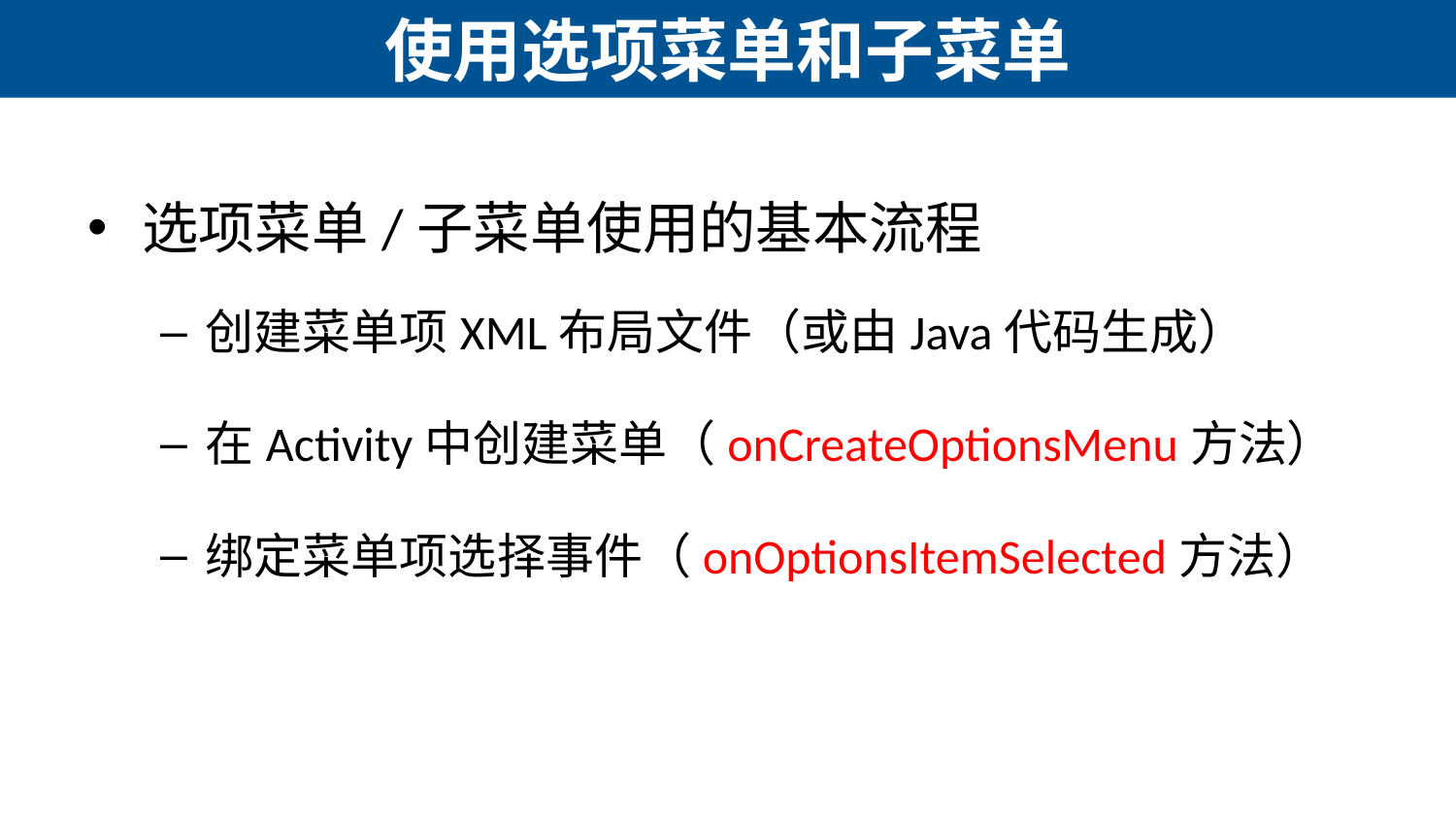

# 使用选项菜单和子菜单

选项菜单/子菜单使用的基本流程
创建菜单项XML布局文件（或由Java代码生成）
在Activity中创建菜单（onCreateOptionsMenu方法）
绑定菜单项选择事件（onOptionsItemSelected方法）